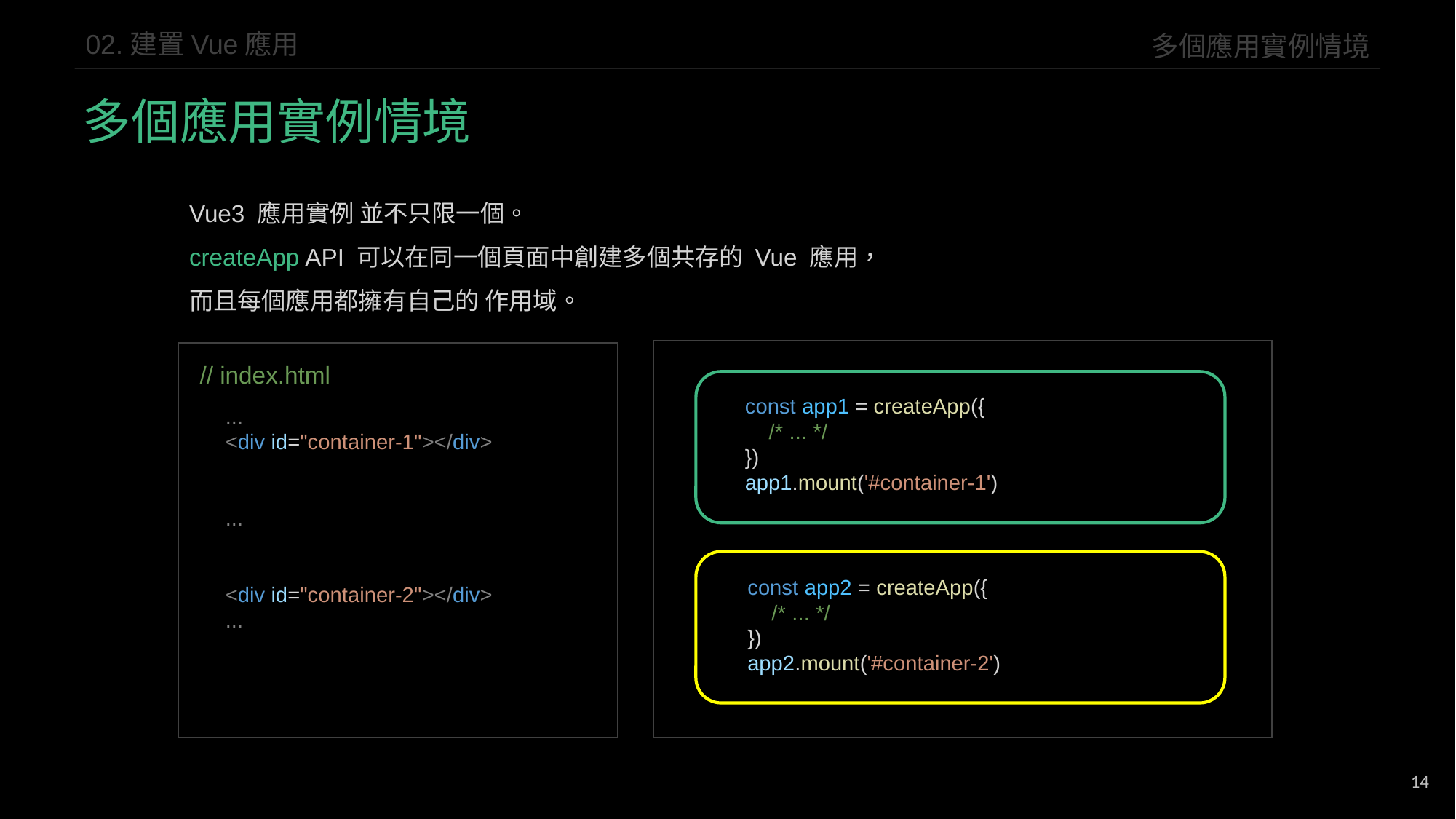

多個應用實例情境
02.建置Vue應用
多個應用實例情境
Vue3 應用實例 並不只限一個。
createApp API 可以在同一個頁面中創建多個共存的 Vue 應用，
而且每個應用都擁有自己的 作用域。

// index.html

const app1 = createApp({
    /* ... */
})
app1.mount('#container-1')
...
<div id="container-1"></div>

...

<div id="container-2"></div>
...

const app2 = createApp({
    /* ... */
})
app2.mount('#container-2')
14